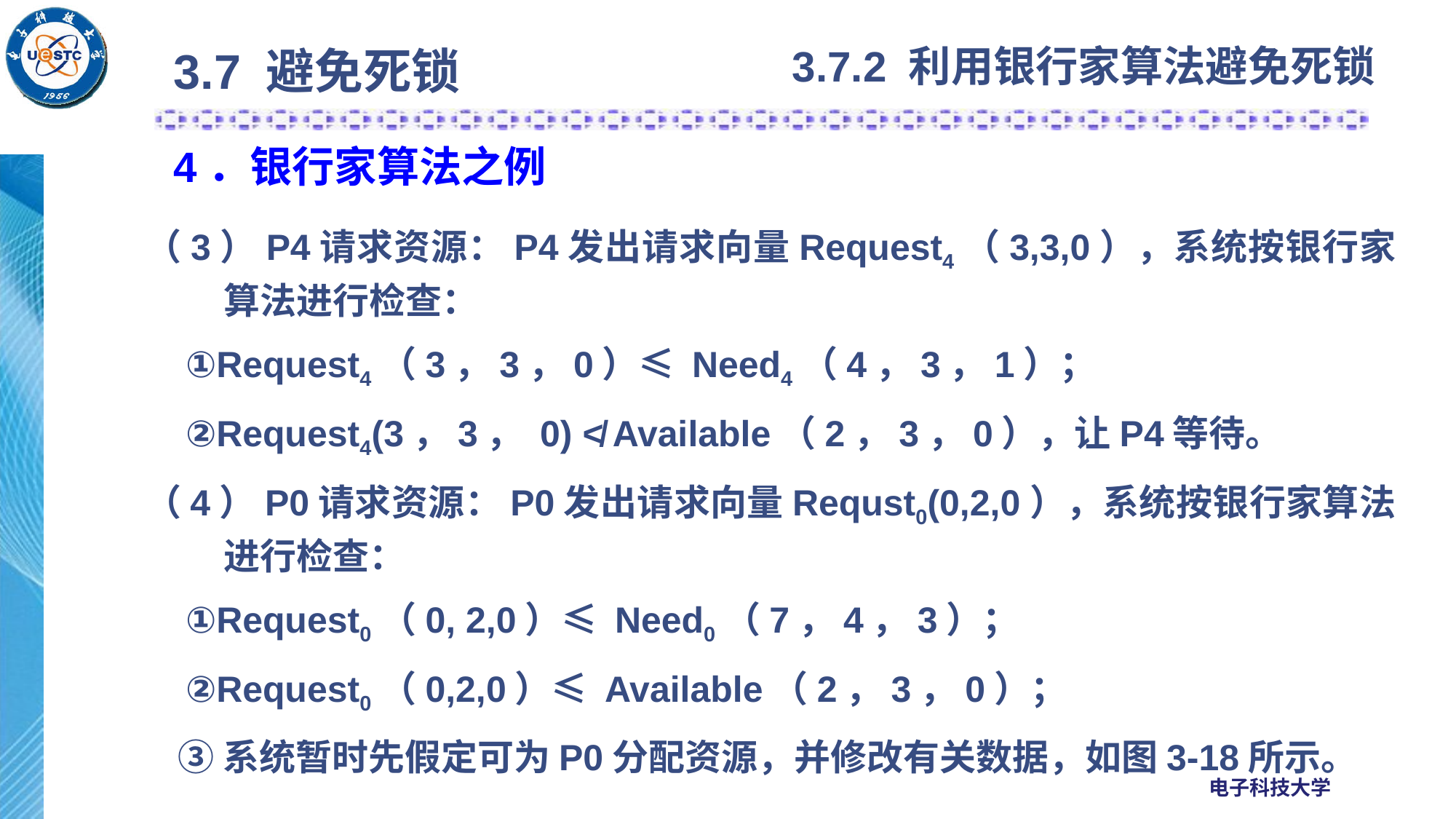

3.7 避免死锁
3.7.2 利用银行家算法避免死锁
# 4．银行家算法之例
（3）P4请求资源：P4发出请求向量Request4（3,3,0），系统按银行家算法进行检查：
    ①Request4（3，3，0）≤ Need4（4，3，1）；
    ②Request4(3，3， 0) ≮ Available（2，3，0），让P4等待。
（4）P0请求资源：P0发出请求向量Requst0(0,2,0），系统按银行家算法进行检查：
    ①Request0（0, 2,0）≤ Need0（7，4，3）；
    ②Request0（0,2,0）≤ Available（2，3，0）；
    ③系统暂时先假定可为P0分配资源，并修改有关数据，如图3-18所示。